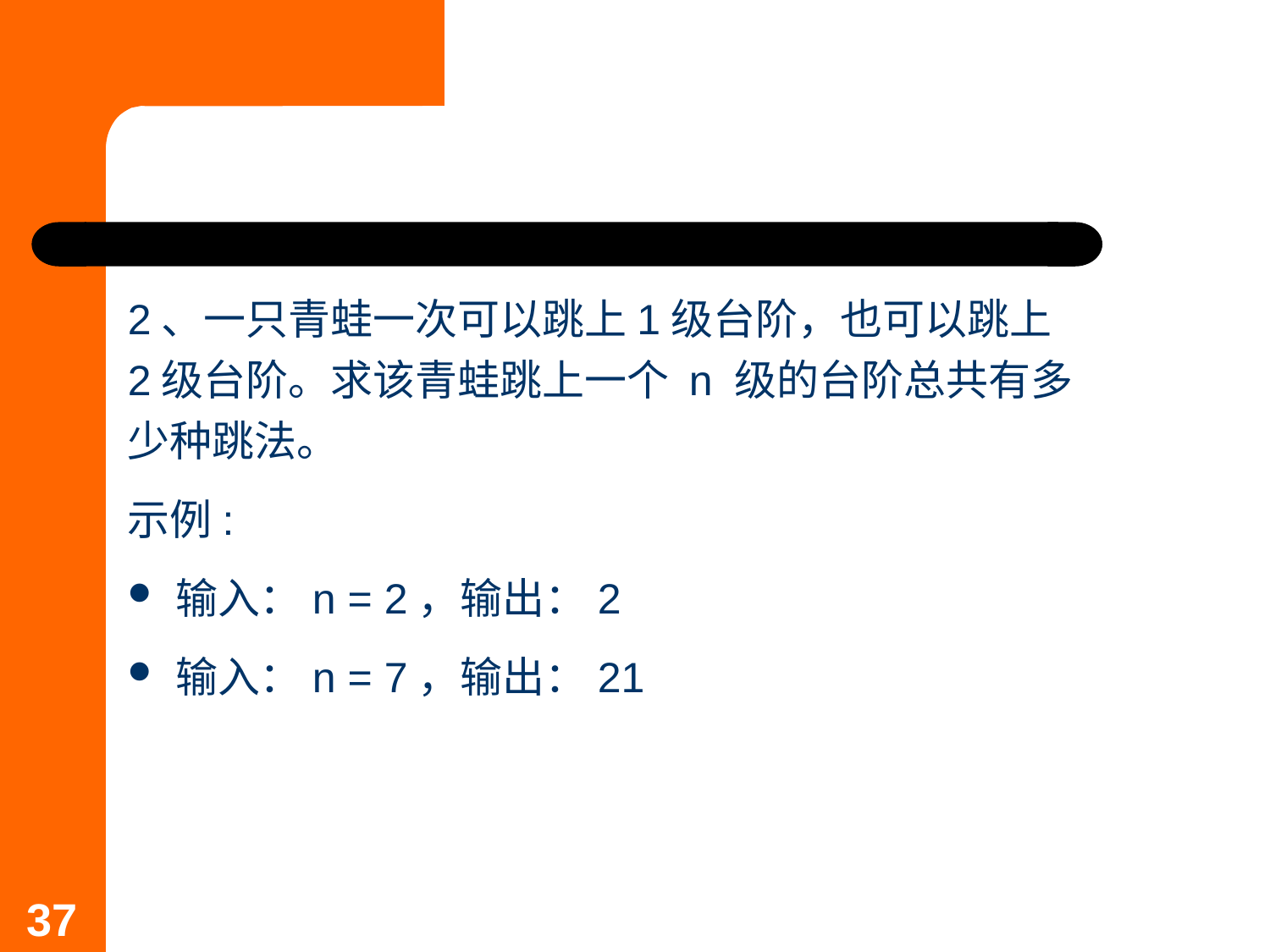

#
2、一只青蛙一次可以跳上1级台阶，也可以跳上2级台阶。求该青蛙跳上一个 n 级的台阶总共有多少种跳法。
示例:
输入：n = 2，输出：2
输入：n = 7，输出：21
37